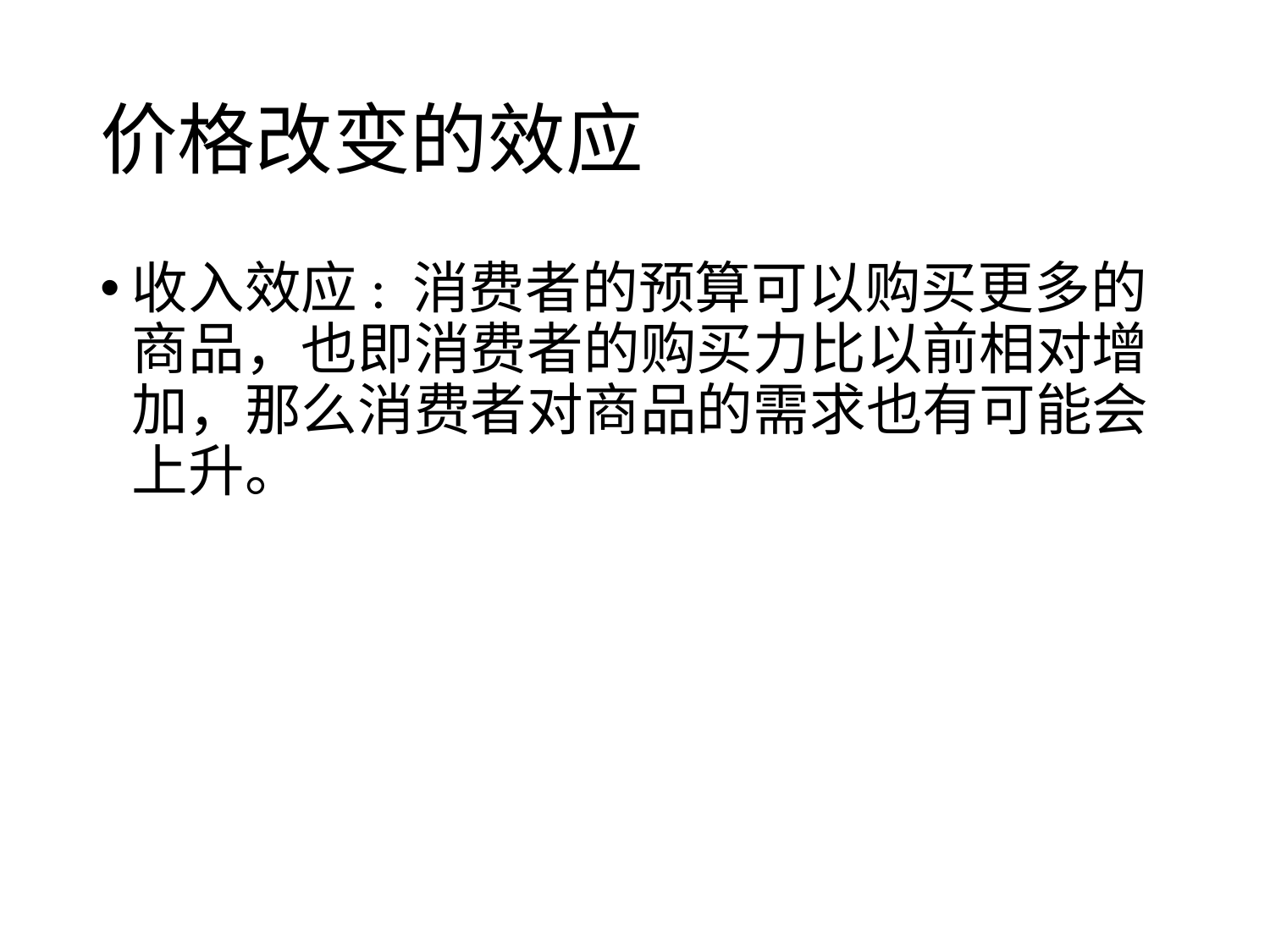

# 价格改变的效应
收入效应: 消费者的预算可以购买更多的商品，也即消费者的购买力比以前相对增加，那么消费者对商品的需求也有可能会上升。